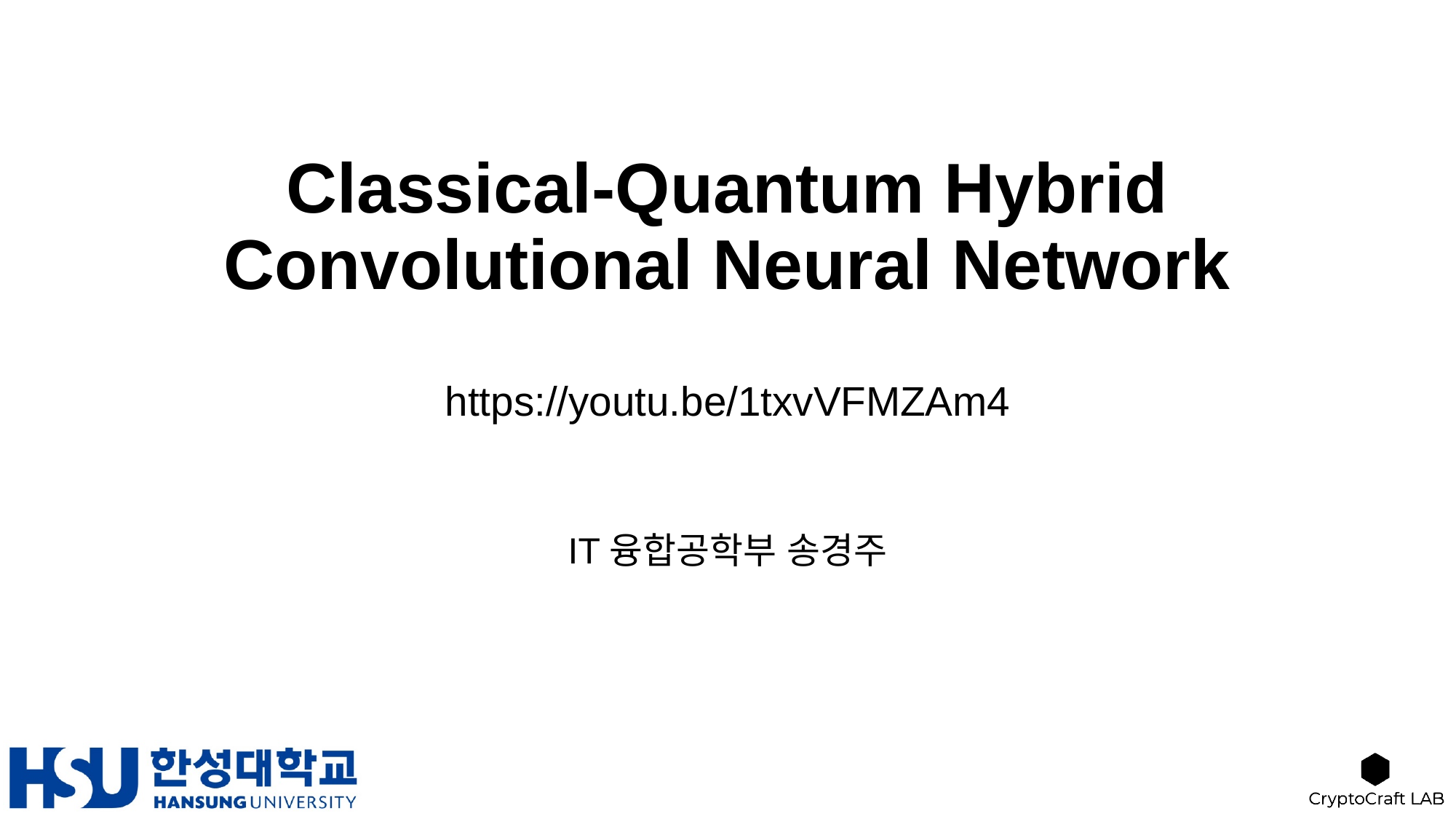

# Classical-Quantum Hybrid Convolutional Neural Network https://youtu.be/1txvVFMZAm4
IT융합공학부 송경주